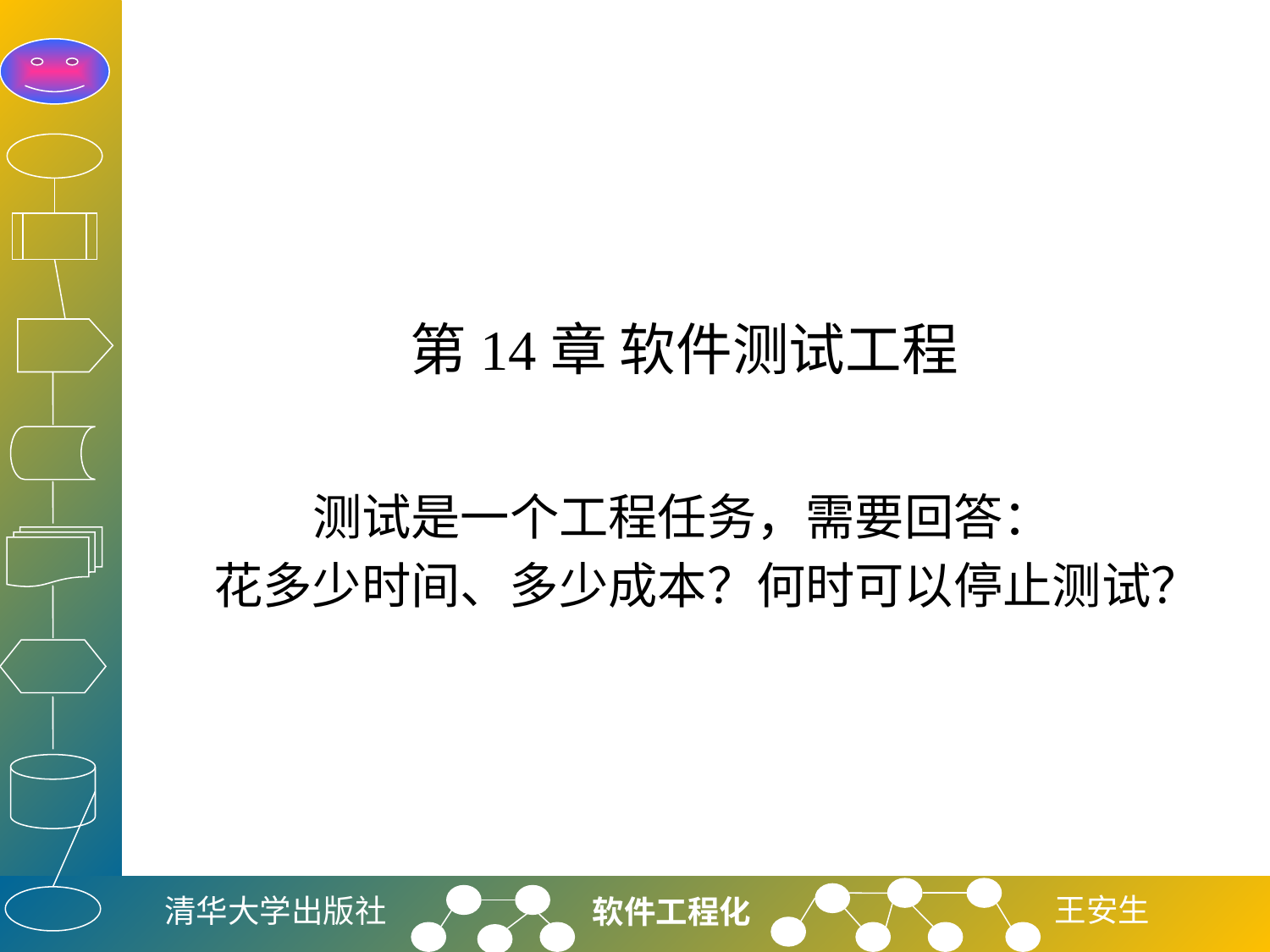

# 第14章 软件测试工程
测试是一个工程任务，需要回答：
花多少时间、多少成本？何时可以停止测试？